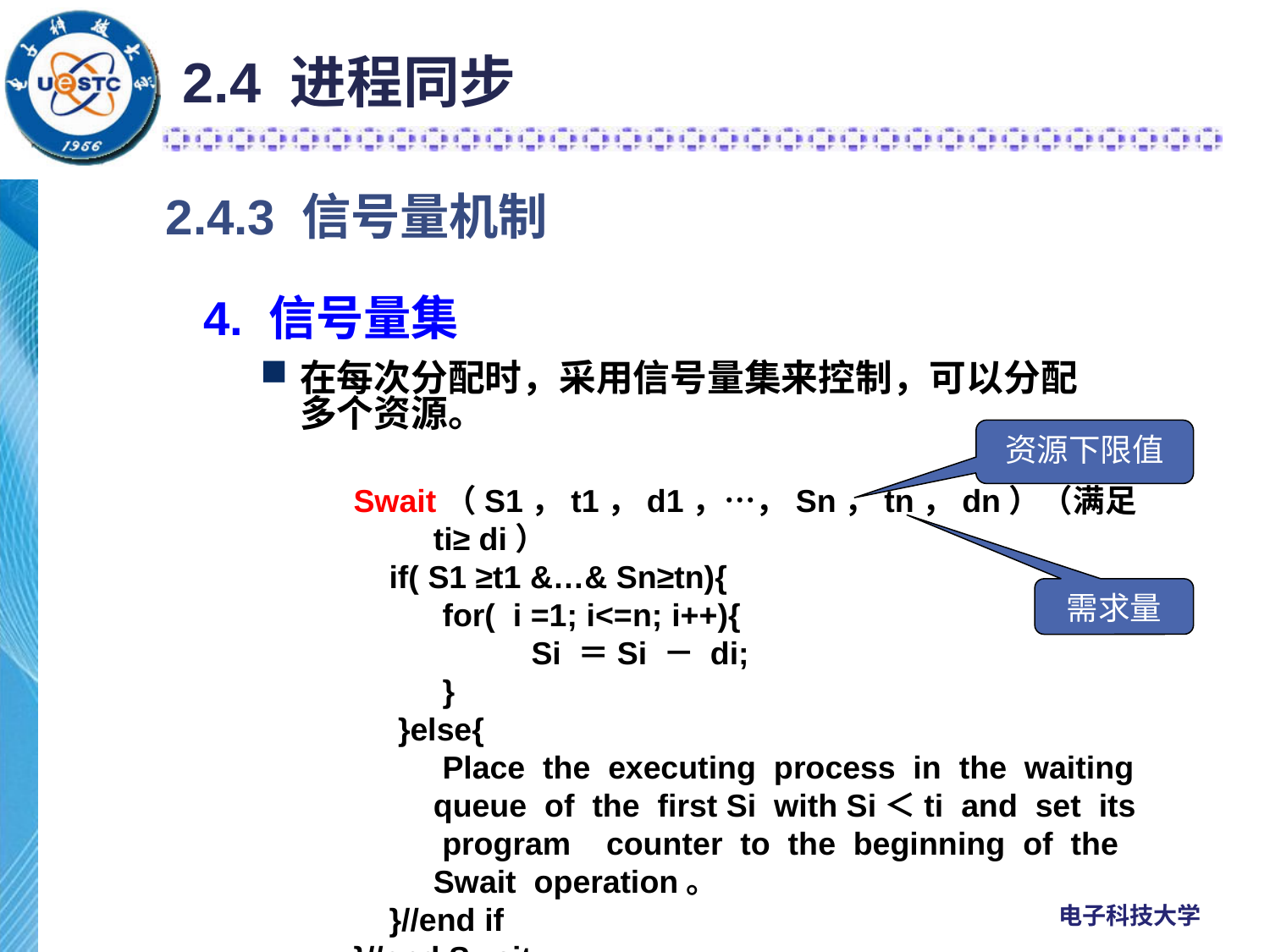

2.4 进程同步
2.4.3 信号量机制

4. 信号量集
在每次分配时，采用信号量集来控制，可以分配多个资源。
资源下限值
Swait（S1，t1，d1，…，Sn，tn，dn）（满足ti≥ di）
    if( S1 ≥t1 &…& Sn≥tn){
          for(  i =1; i<=n; i++){
                    Si ＝Si － di;
          }
     }else{
          Place  the  executing  process  in  the  waiting  queue  of  the  first Si  with Si＜ti  and  set  its  program    counter  to  the  beginning  of  the  Swait  operation。
    }//end if
}//end Swait
需求量